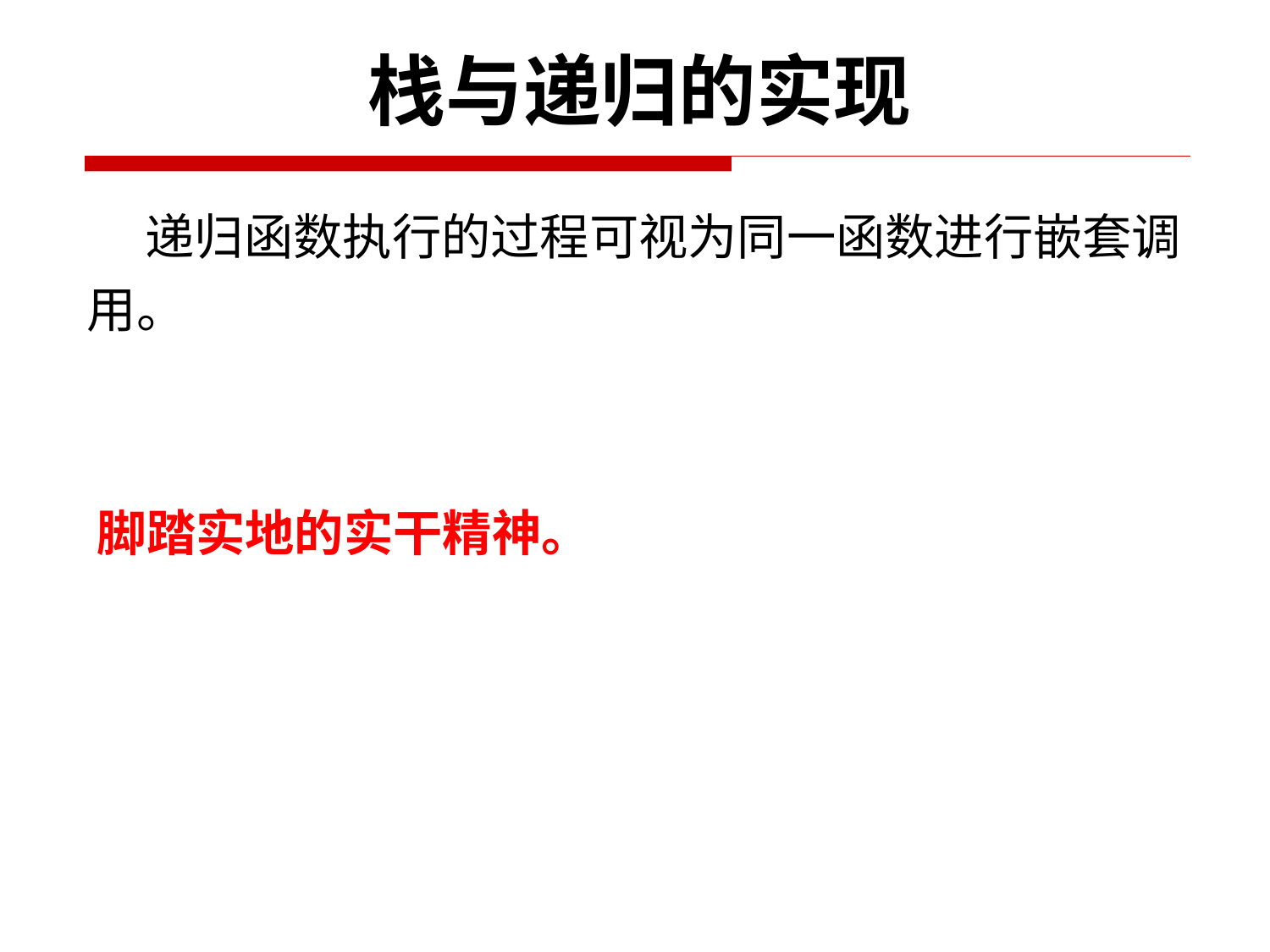

栈与递归的实现
    递归函数执行的过程可视为同一函数进行嵌套调
 用。
脚踏实地的实干精神。